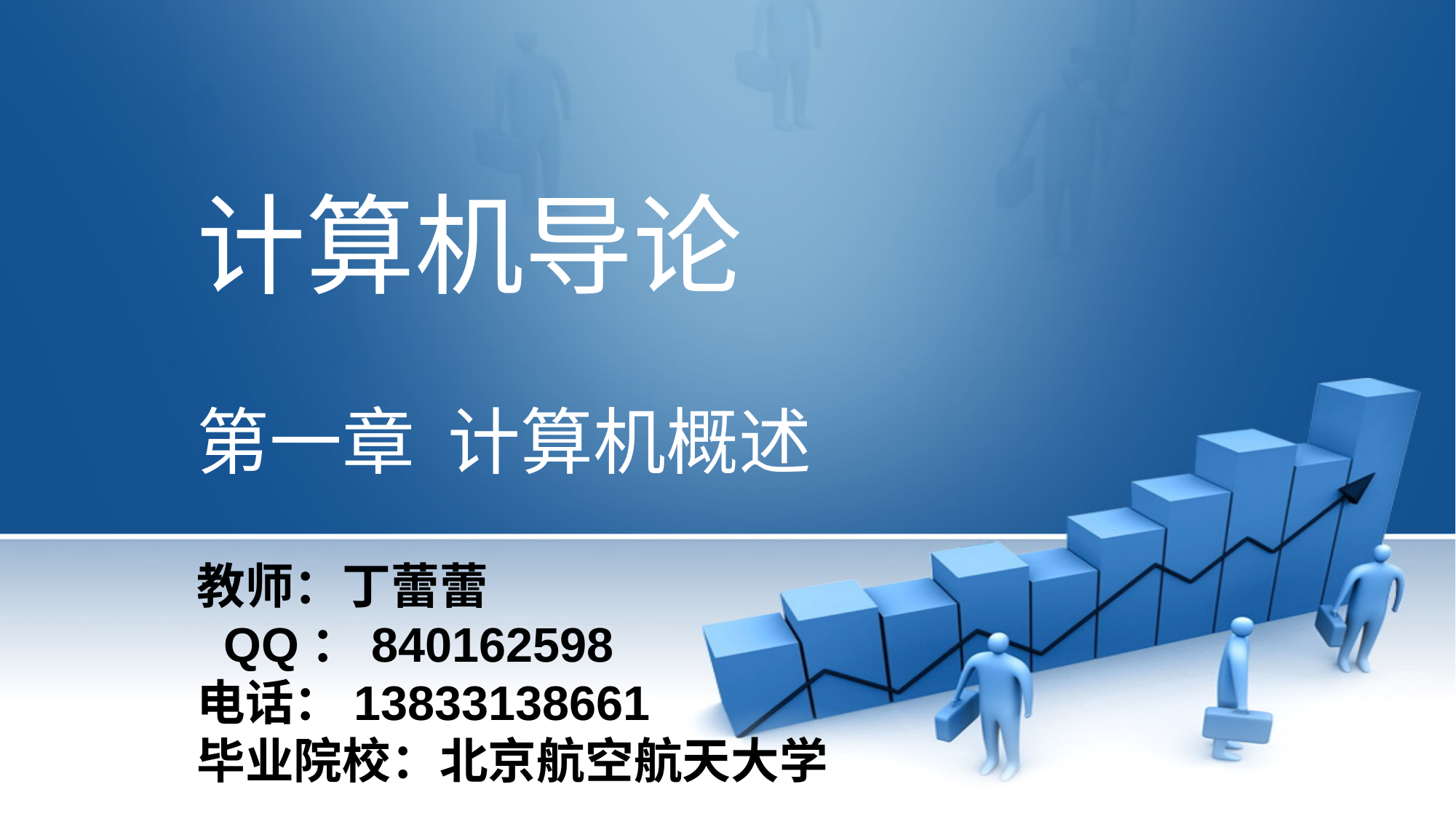

计算机导论
第一章  计算机概述
教师：丁蕾蕾
  QQ：840162598
电话：13833138661
毕业院校：北京航空航天大学